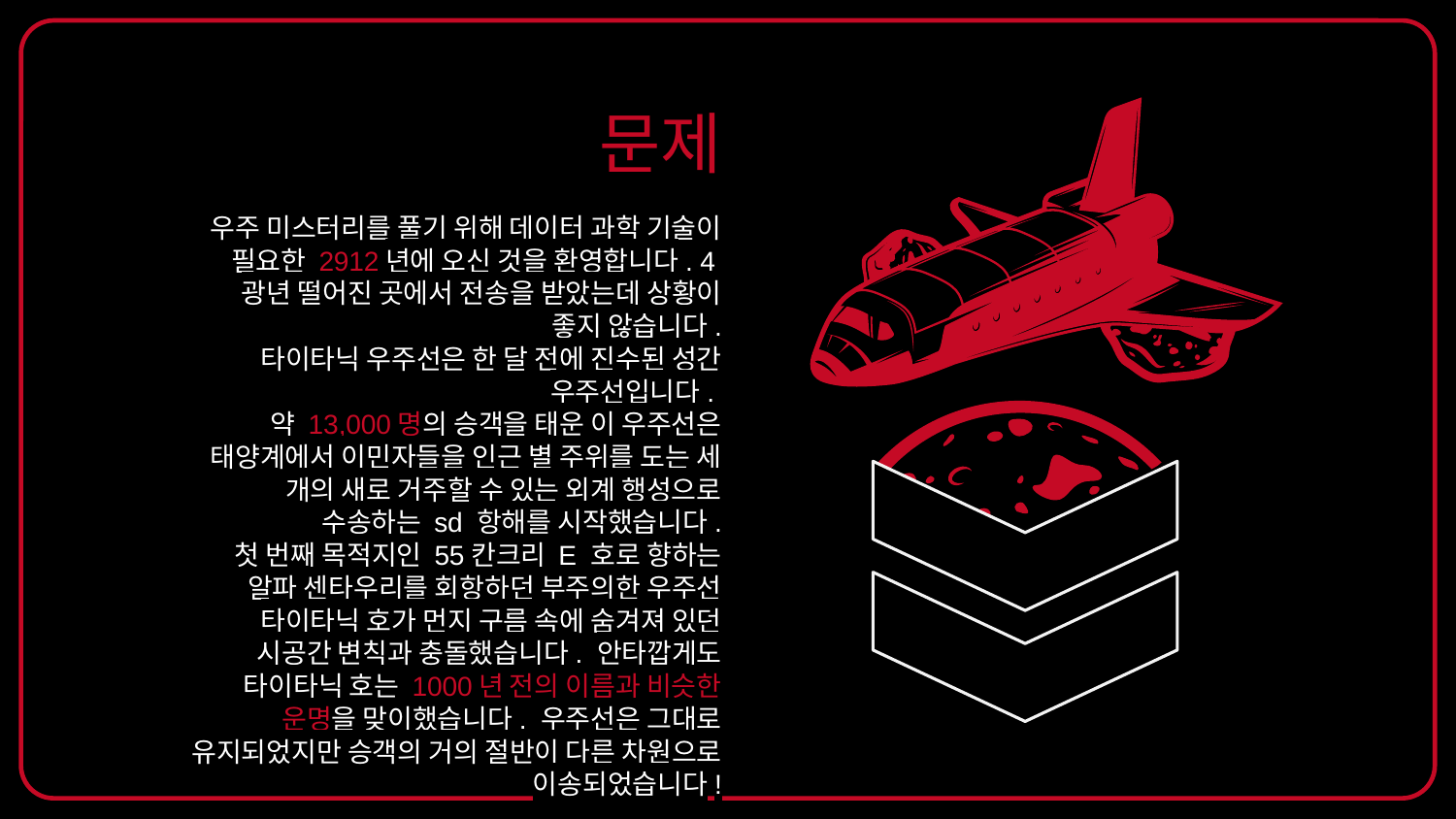

# 문제
우주 미스터리를 풀기 위해 데이터 과학 기술이 필요한 2912년에 오신 것을 환영합니다. 4광년 떨어진 곳에서 전송을 받았는데 상황이 좋지 않습니다.
타이타닉 우주선은 한 달 전에 진수된 성간 우주선입니다.
약 13,000명의 승객을 태운 이 우주선은 태양계에서 이민자들을 인근 별 주위를 도는 세 개의 새로 거주할 수 있는 외계 행성으로 수송하는 sd 항해를 시작했습니다.
첫 번째 목적지인 55칸크리 E 호로 향하는 알파 센타우리를 회항하던 부주의한 우주선 타이타닉 호가 먼지 구름 속에 숨겨져 있던 시공간 변칙과 충돌했습니다. 안타깝게도 타이타닉 호는 1000년 전의 이름과 비슷한 운명을 맞이했습니다. 우주선은 그대로 유지되었지만 승객의 거의 절반이 다른 차원으로 이송되었습니다!